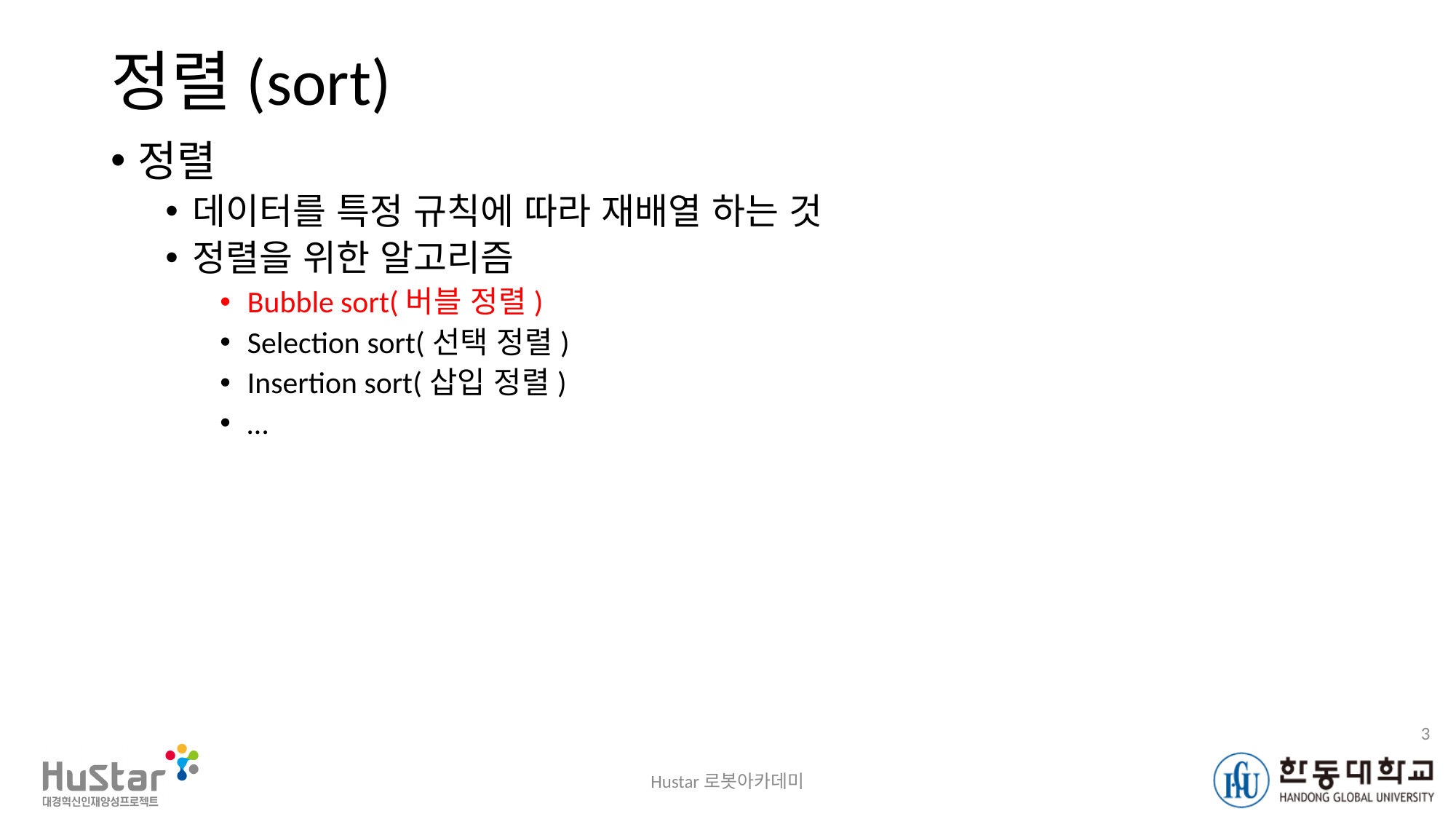

# 정렬(sort)
정렬
데이터를 특정 규칙에 따라 재배열 하는 것
정렬을 위한 알고리즘
Bubble sort(버블 정렬)
Selection sort(선택 정렬)
Insertion sort(삽입 정렬)
…

3
Hustar로봇아카데미